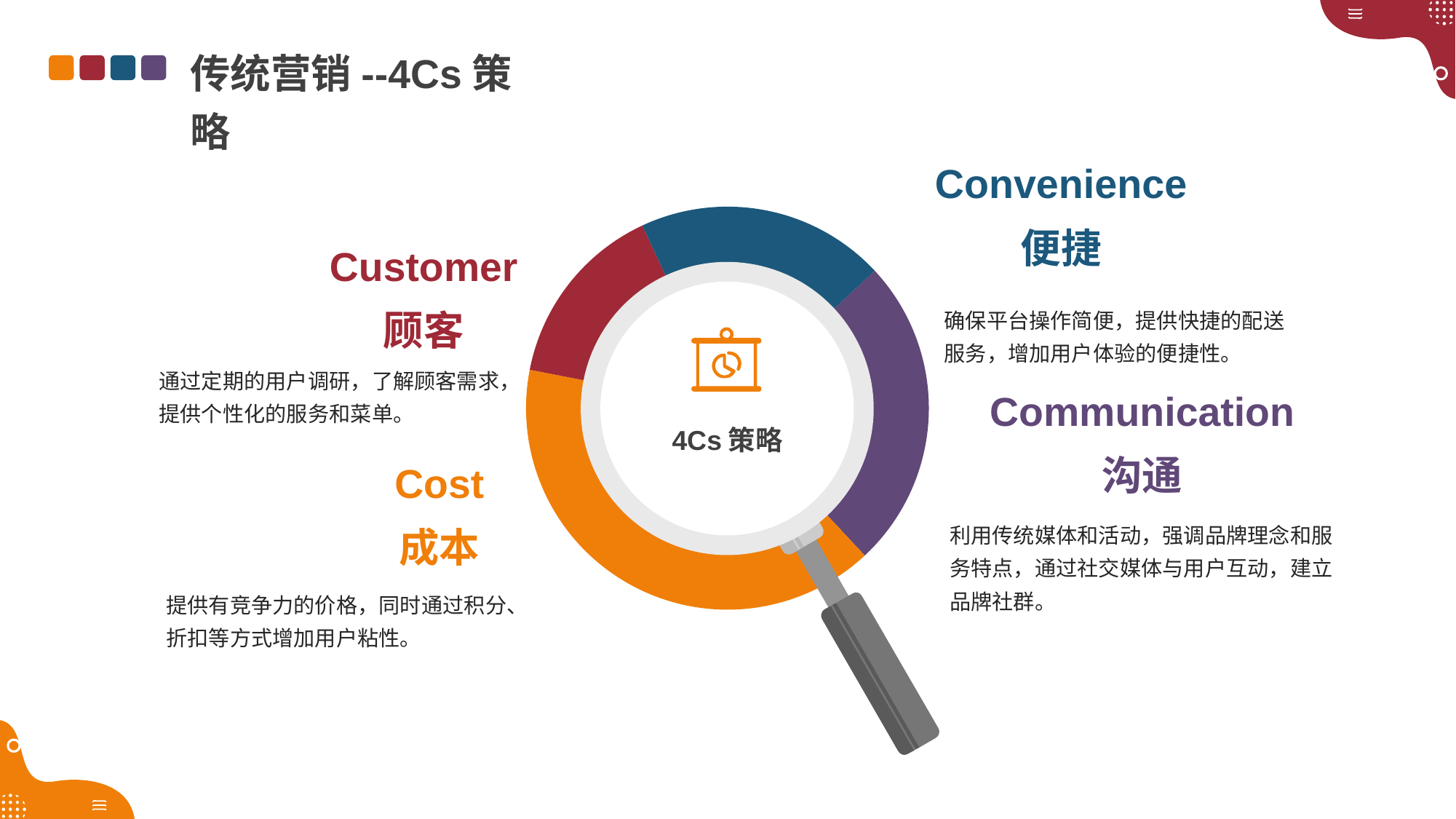

传统营销--4Cs策略

Convenience
便捷

### Chart

| Category | 销售额 |
|---|---|
| 1 | 25.0 |
| 2 | 40.0 |
| 3 | 15.0 |
| 4 | 20.0 |
Customer
顾客

确保平台操作简便，提供快捷的配送服务，增加用户体验的便捷性。

通过定期的用户调研，了解顾客需求，提供个性化的服务和菜单。
Communication
沟通
4Cs策略
Cost
成本
利用传统媒体和活动，强调品牌理念和服务特点，通过社交媒体与用户互动，建立品牌社群。
提供有竞争力的价格，同时通过积分、折扣等方式增加用户粘性。